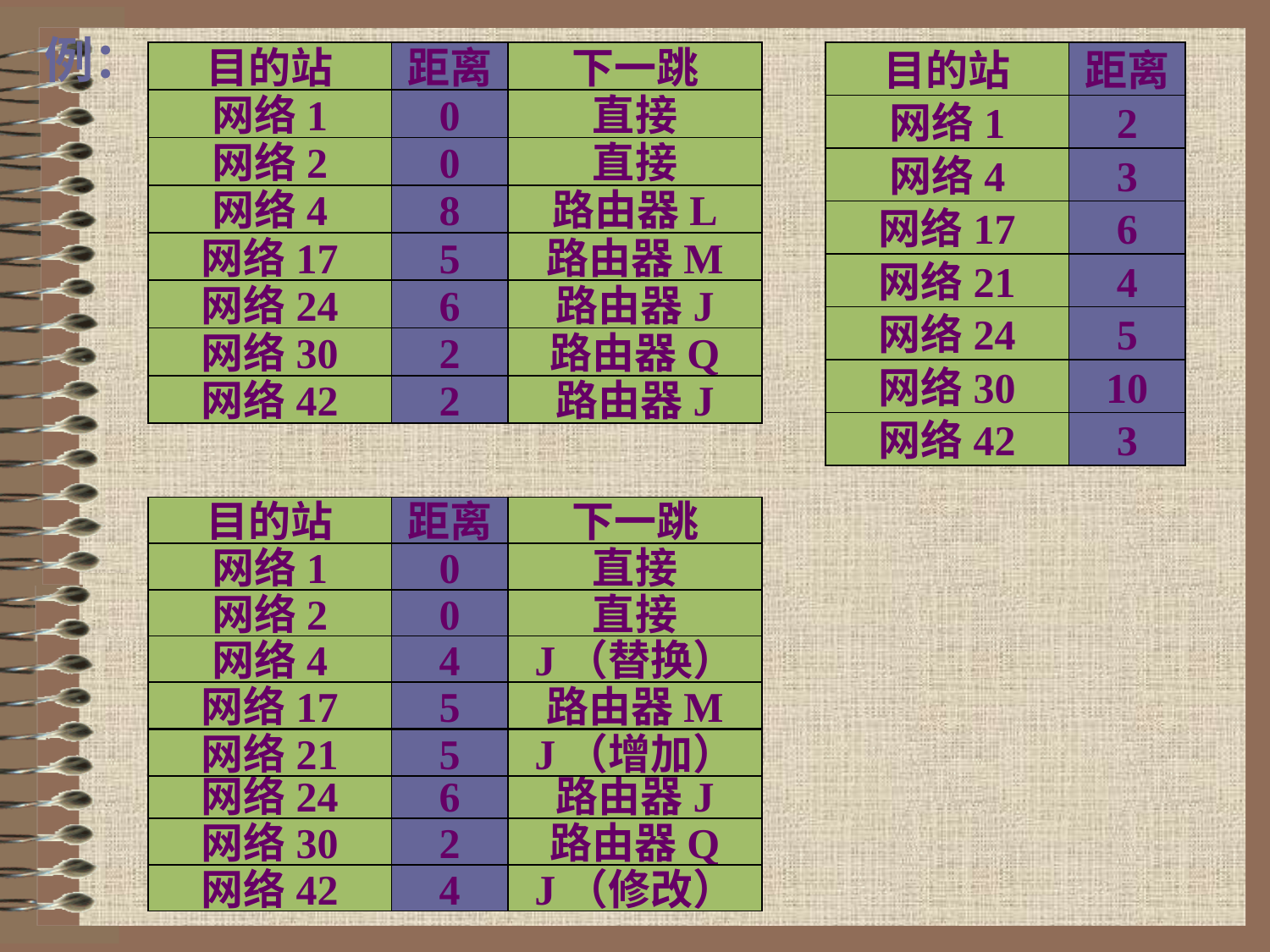

# 例：
目的站
距离
下一跳
网络1
0
直接
网络2
0
直接
网络4
8
路由器L
网络17
5
路由器M
网络24
6
路由器J
网络30
2
路由器Q
网络42
2
路由器J
目的站
距离
网络1
2
网络4
3
网络17
6
网络21
4
网络24
5
网络30
10
网络42
3
目的站
距离
下一跳
网络1
0
直接
网络2
0
直接
网络4
4
J（替换）
网络17
5
路由器M
网络21
5
J（增加）
网络24
6
路由器J
网络30
2
路由器Q
网络42
4
J（修改）